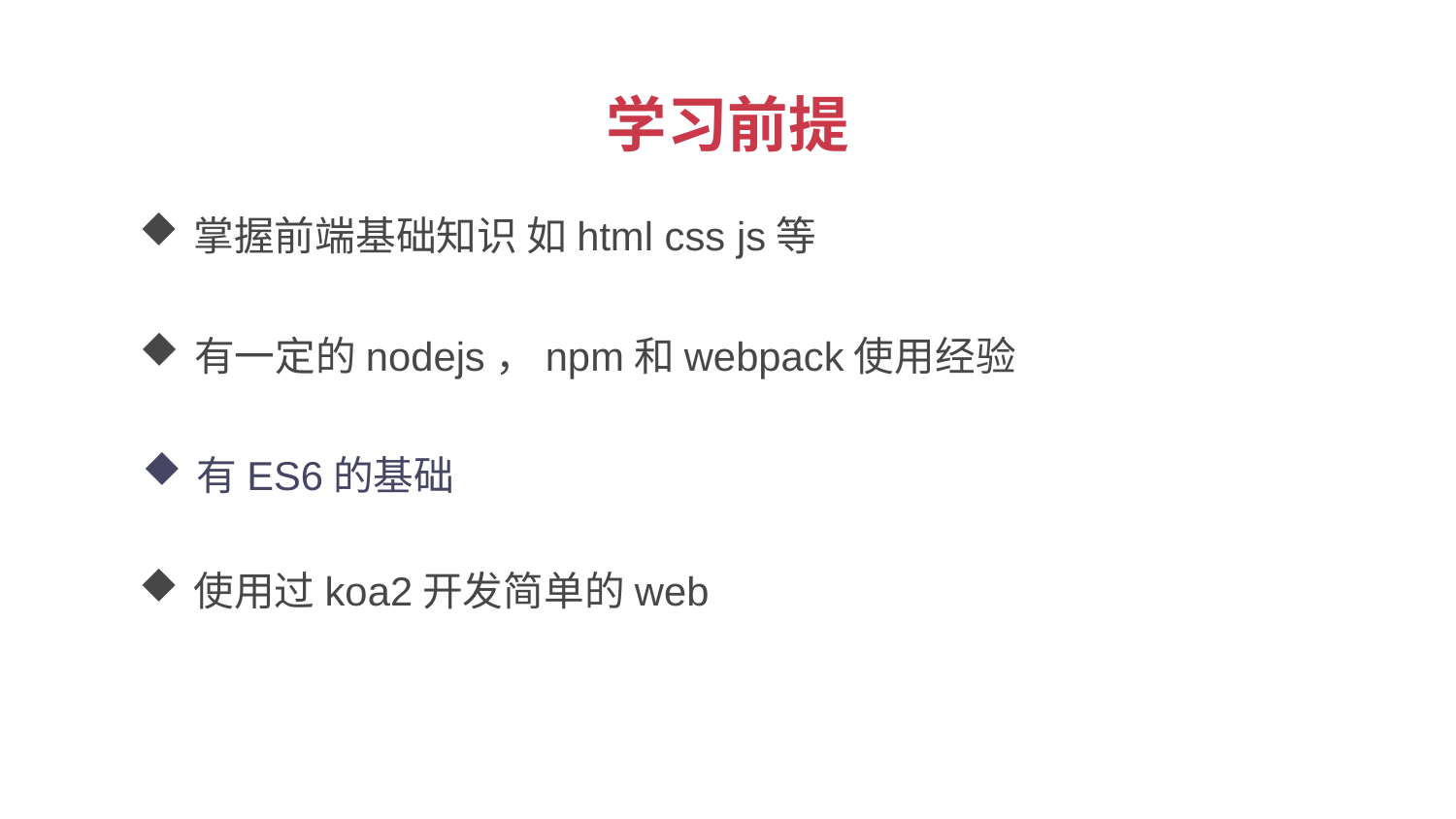

学习前提
掌握前端基础知识 如html css js等
有一定的nodejs，npm和webpack使用经验
有ES6的基础
使用过koa2开发简单的web